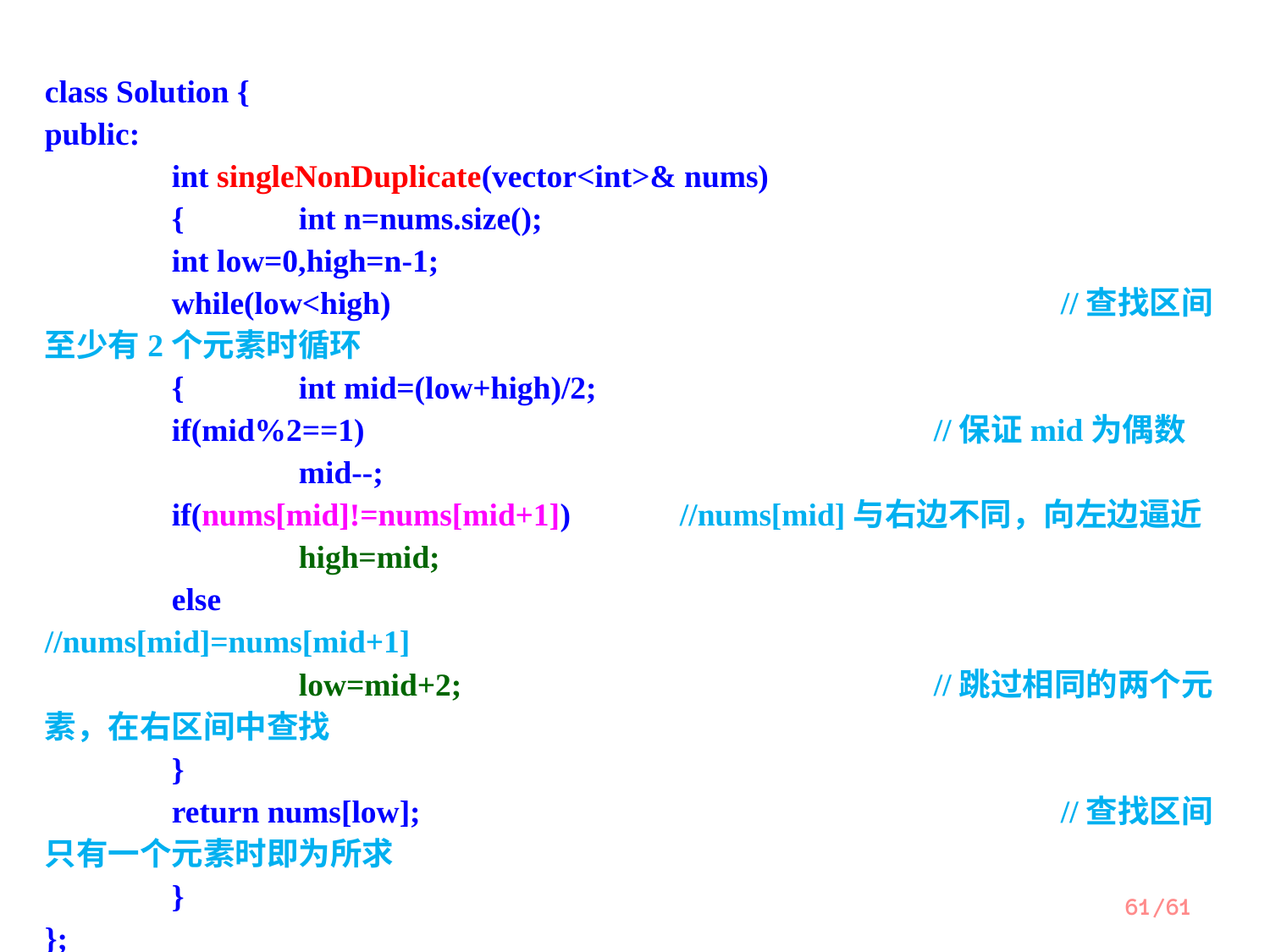

class Solution {
public:
    	int singleNonDuplicate(vector<int>& nums)
    	{   	int n=nums.size();
         	int low=0,high=n-1;
         	while(low<high)      		   	 		//查找区间至少有2个元素时循环
         	{	int mid=(low+high)/2;
              	if(mid%2==1)       		    			//保证mid为偶数
                    	mid--;
              	if(nums[mid]!=nums[mid+1])    	//nums[mid]与右边不同，向左边逼近
                    	high=mid;
              	else  			   					//nums[mid]=nums[mid+1]
                    	low=mid+2;     		    		//跳过相同的两个元素，在右区间中查找
          	}
          	return nums[low];  		    			//查找区间只有一个元素时即为所求
      	}
};
61/61